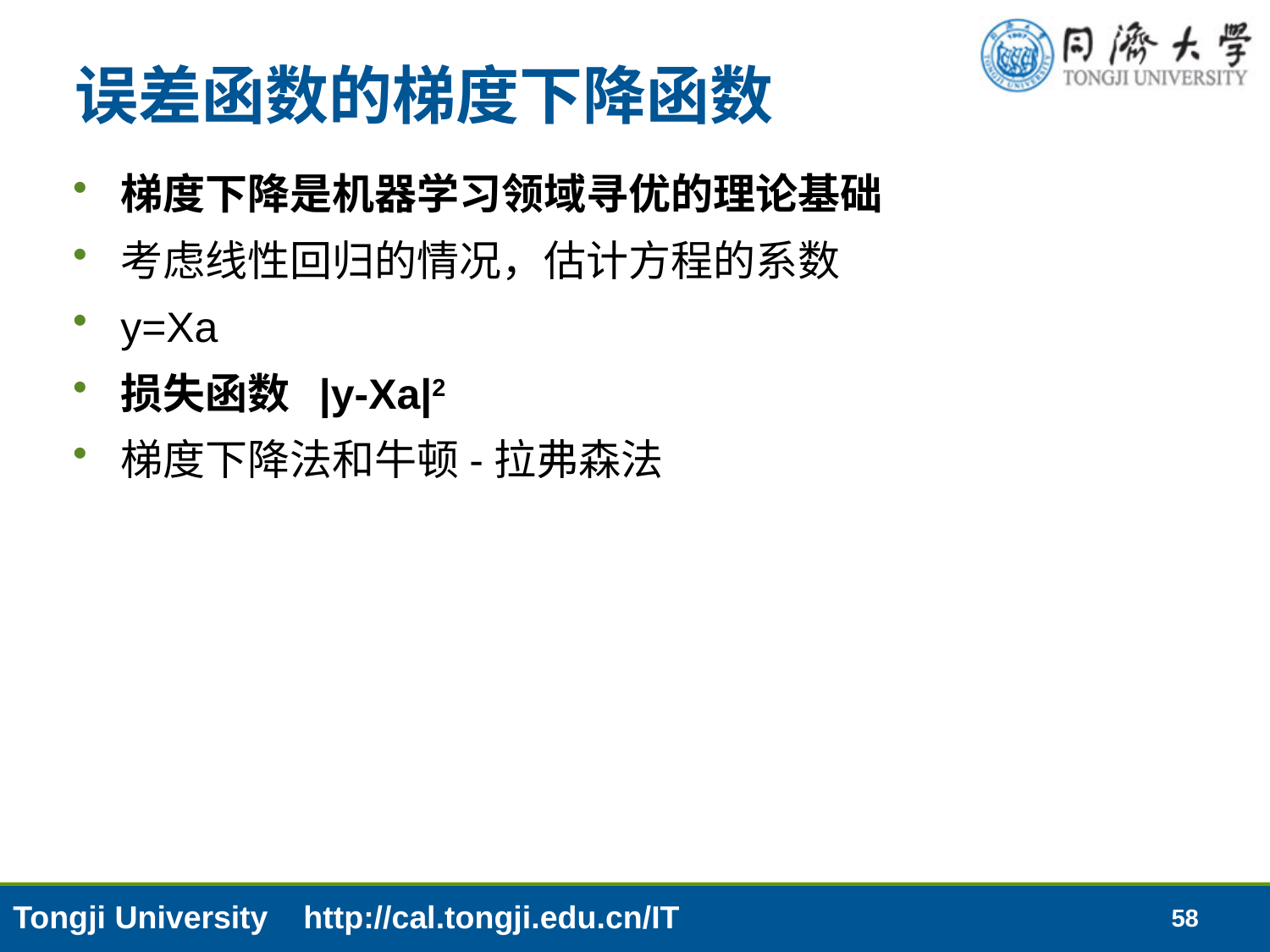

# 误差函数的梯度下降函数
梯度下降是机器学习领域寻优的理论基础
考虑线性回归的情况，估计方程的系数
y=Xa
损失函数  |y-Xa|2
梯度下降法和牛顿-拉弗森法